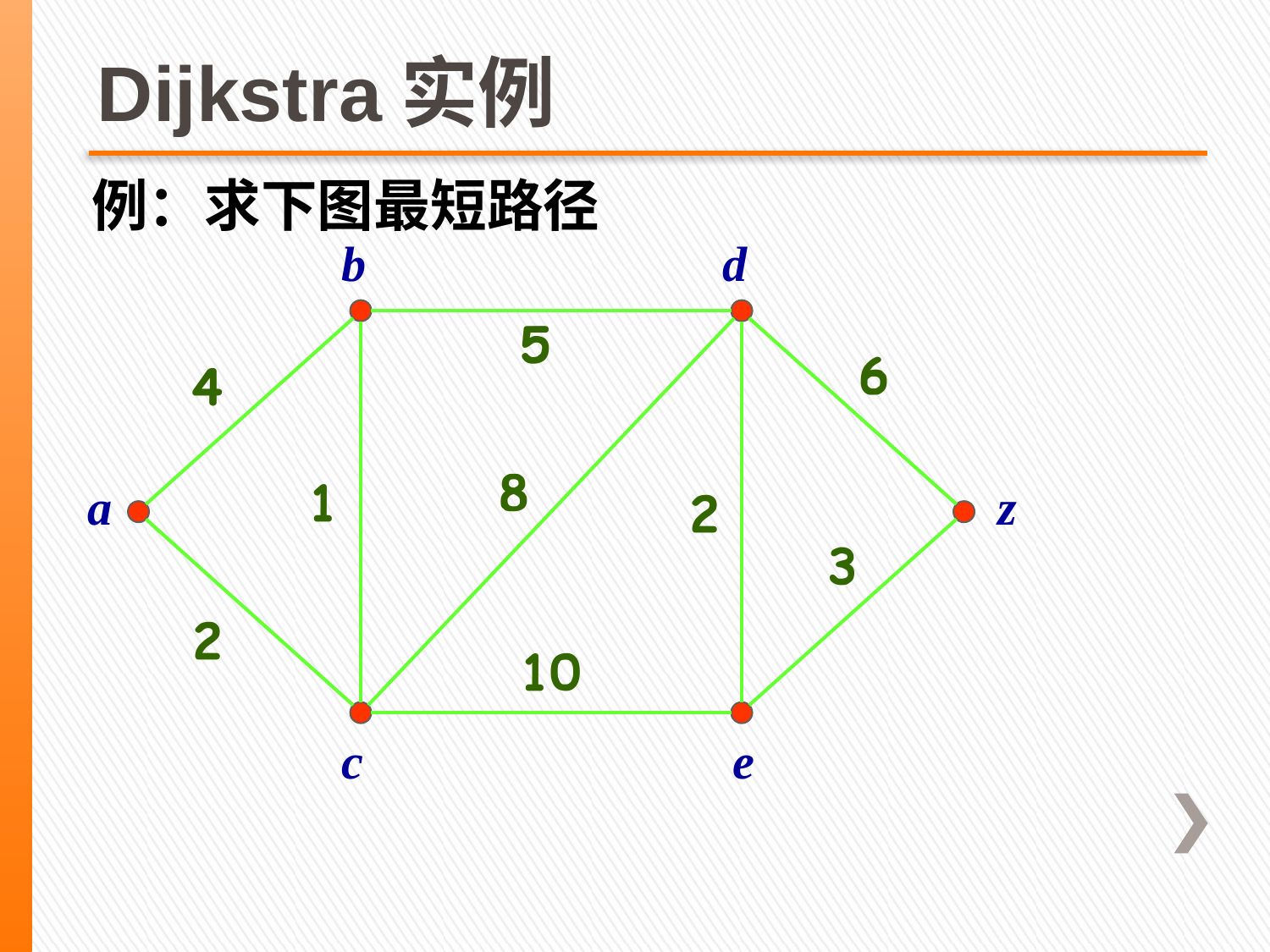

Dijkstra实例
例：求下图最短路径
b
d

a
z

c
e
5
6
4
8
1
2
3
2
10